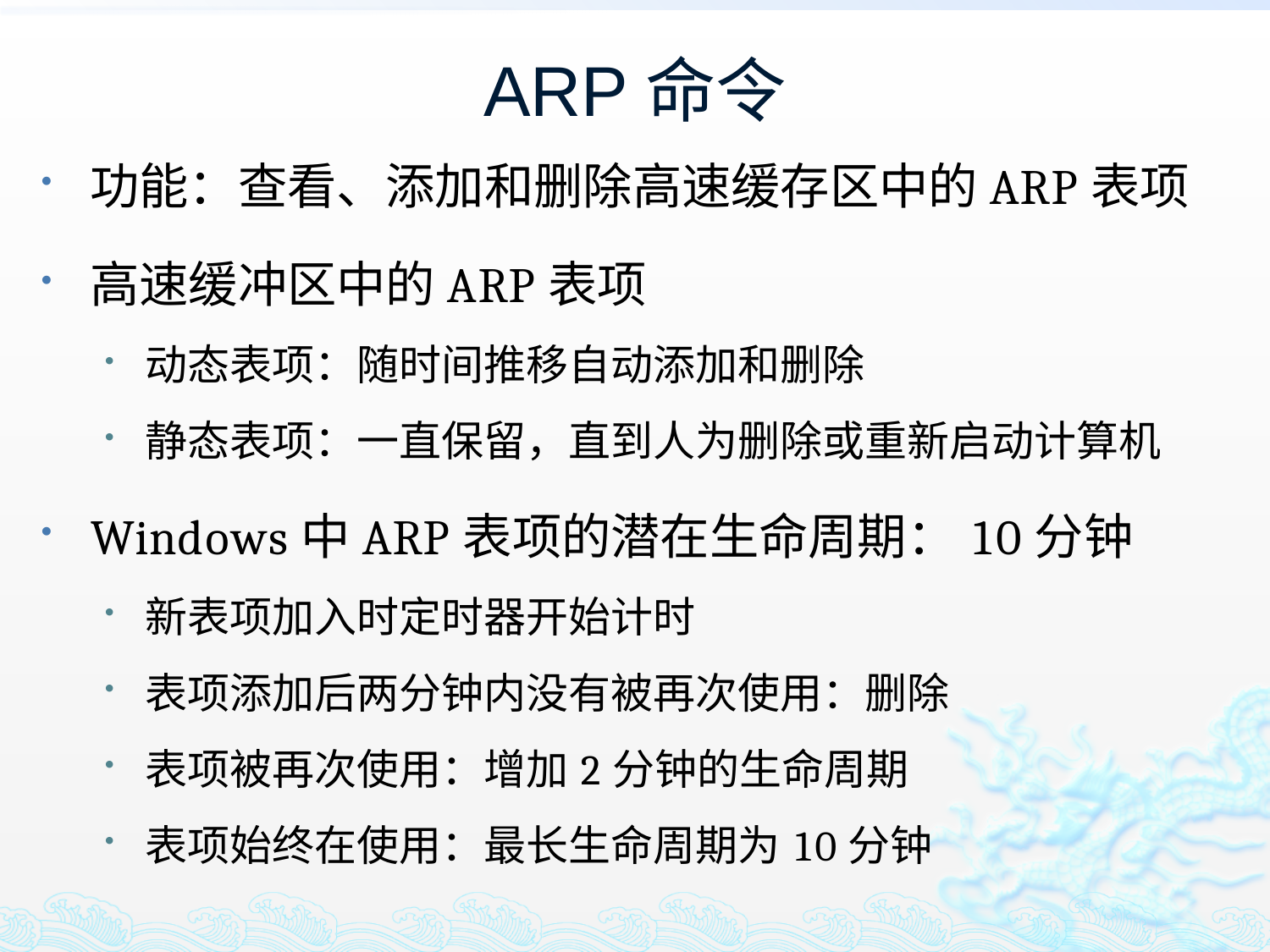

# ARP命令
功能：查看、添加和删除高速缓存区中的ARP表项
高速缓冲区中的ARP表项
动态表项：随时间推移自动添加和删除
静态表项：一直保留，直到人为删除或重新启动计算机
Windows中ARP表项的潜在生命周期：10分钟
新表项加入时定时器开始计时
表项添加后两分钟内没有被再次使用：删除
表项被再次使用：增加2分钟的生命周期
表项始终在使用：最长生命周期为10分钟